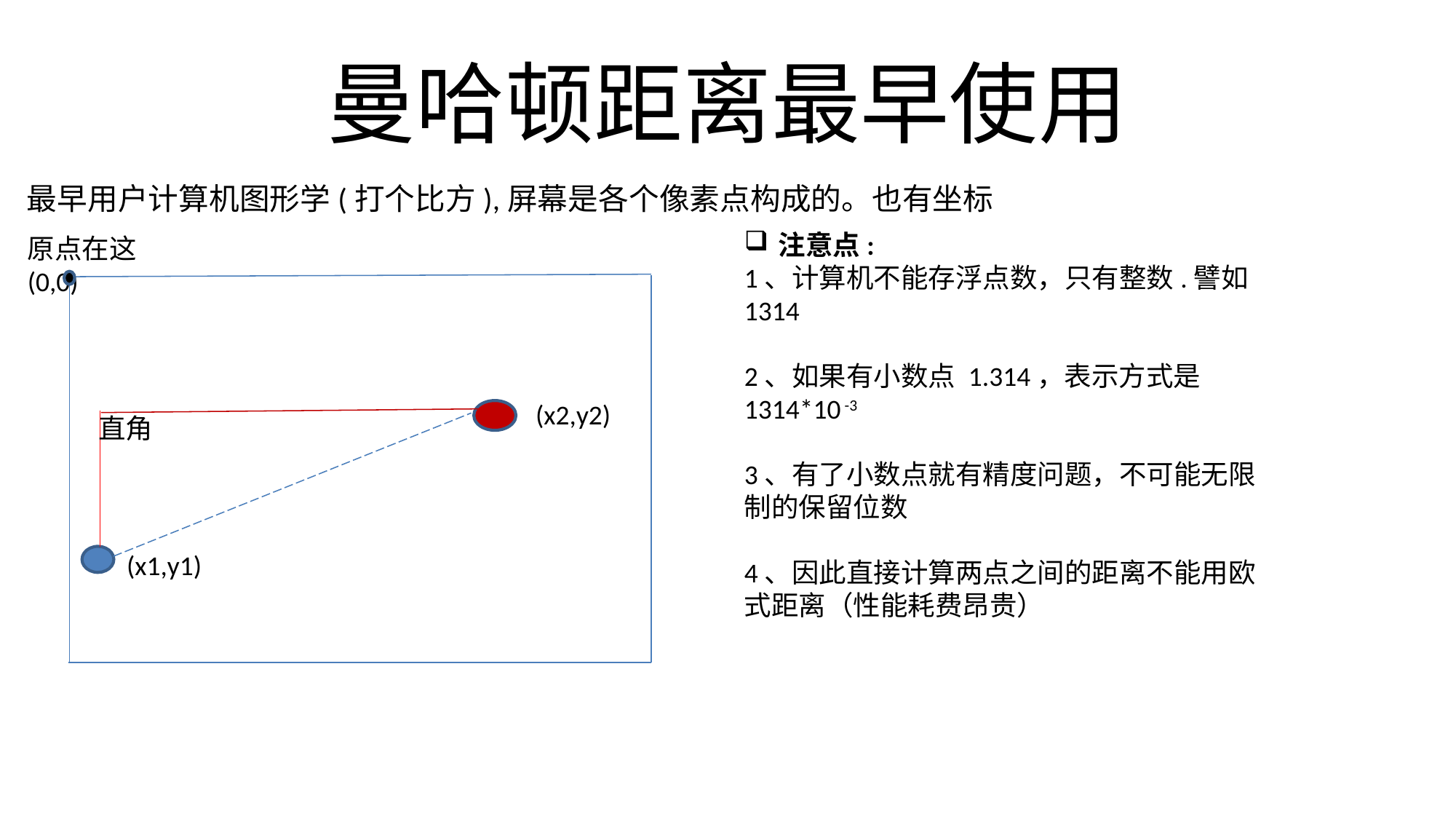

# 曼哈顿距离最早使用
最早用户计算机图形学(打个比方),屏幕是各个像素点构成的。也有坐标
注意点:
1、计算机不能存浮点数，只有整数.譬如1314

2、如果有小数点 1.314，表示方式是1314*10 -3

3、有了小数点就有精度问题，不可能无限制的保留位数

4、因此直接计算两点之间的距离不能用欧式距离（性能耗费昂贵）
原点在这(0,0)

(x2,y2)

直角
(x1,y1)